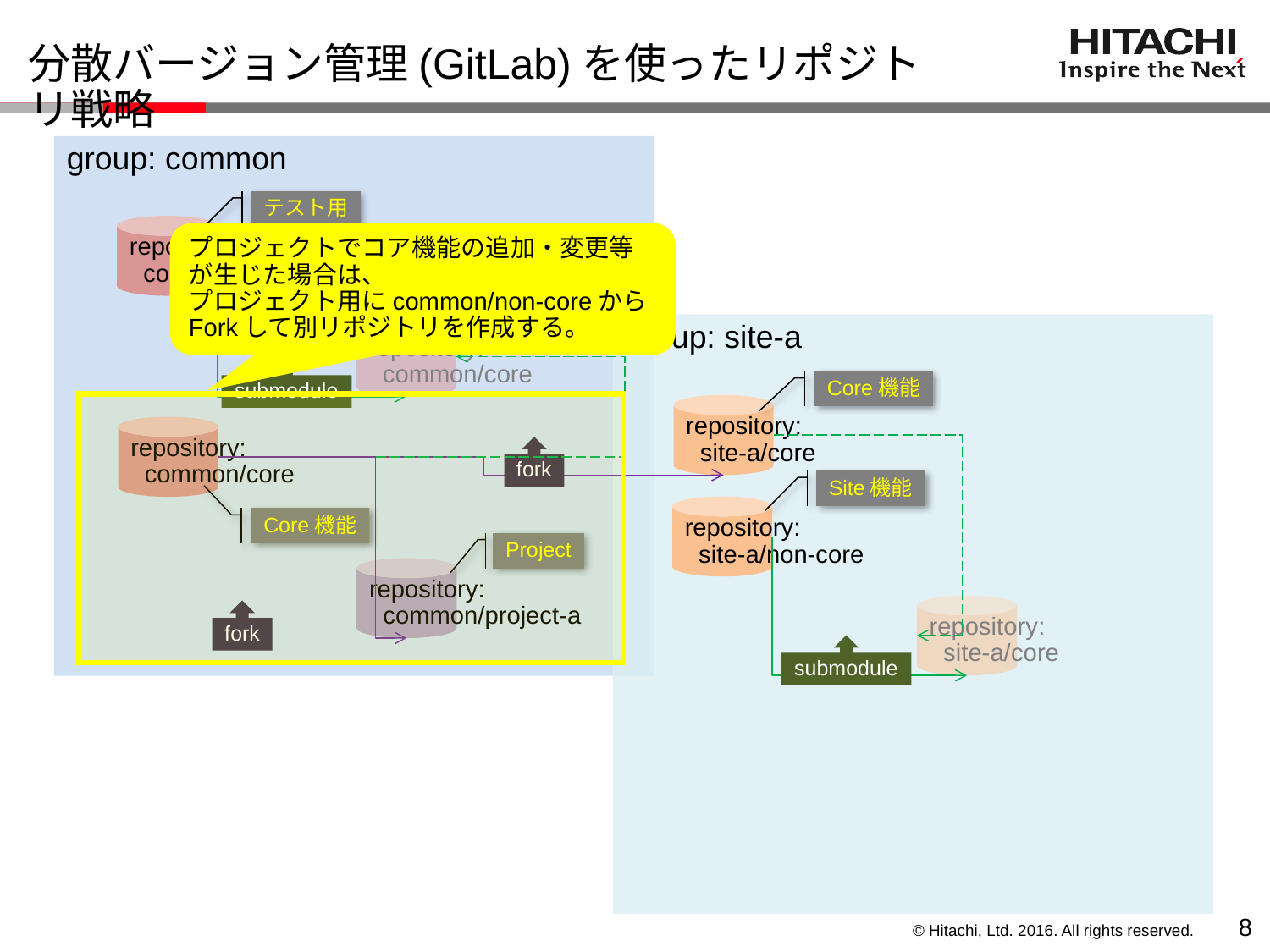

# 分散バージョン管理(GitLab)を使ったリポジトリ戦略
group: common
テスト用
repository:
  common/non-core
プロジェクトでコア機能の追加・変更等が生じた場合は、
プロジェクト用にcommon/non-coreから
Forkして別リポジトリを作成する。
group: site-a
repository:
  common/core
submodule
Core機能

repository:
  site-a/core
repository:
  common/core
fork
Site機能
repository:
  site-a/non-core
Core機能
Project
repository:
  common/project-a
repository:
  site-a/core
fork
submodule
8